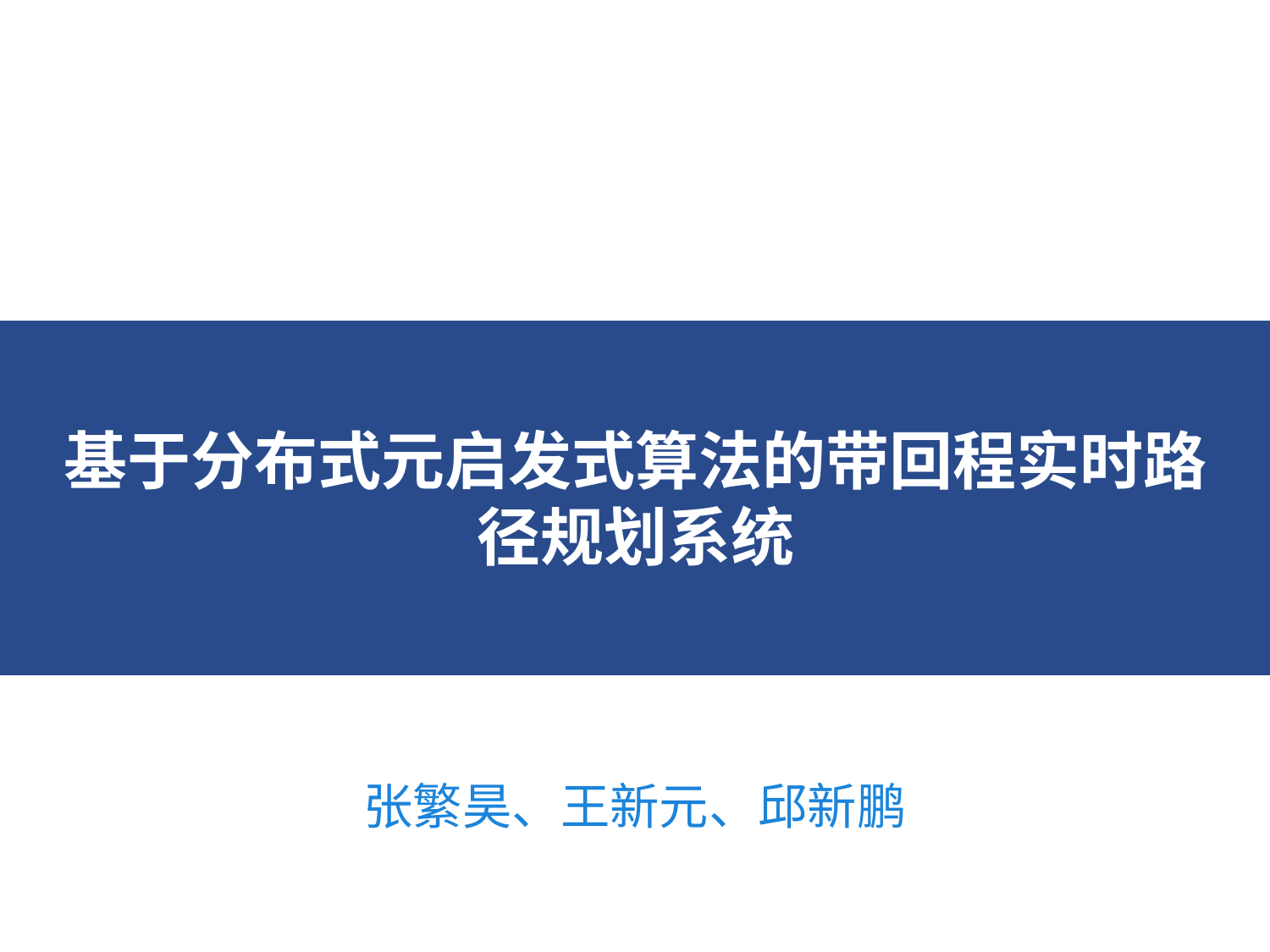

基于分布式元启发式算法的带回程实时路径规划系统
张繁昊、王新元、邱新鹏